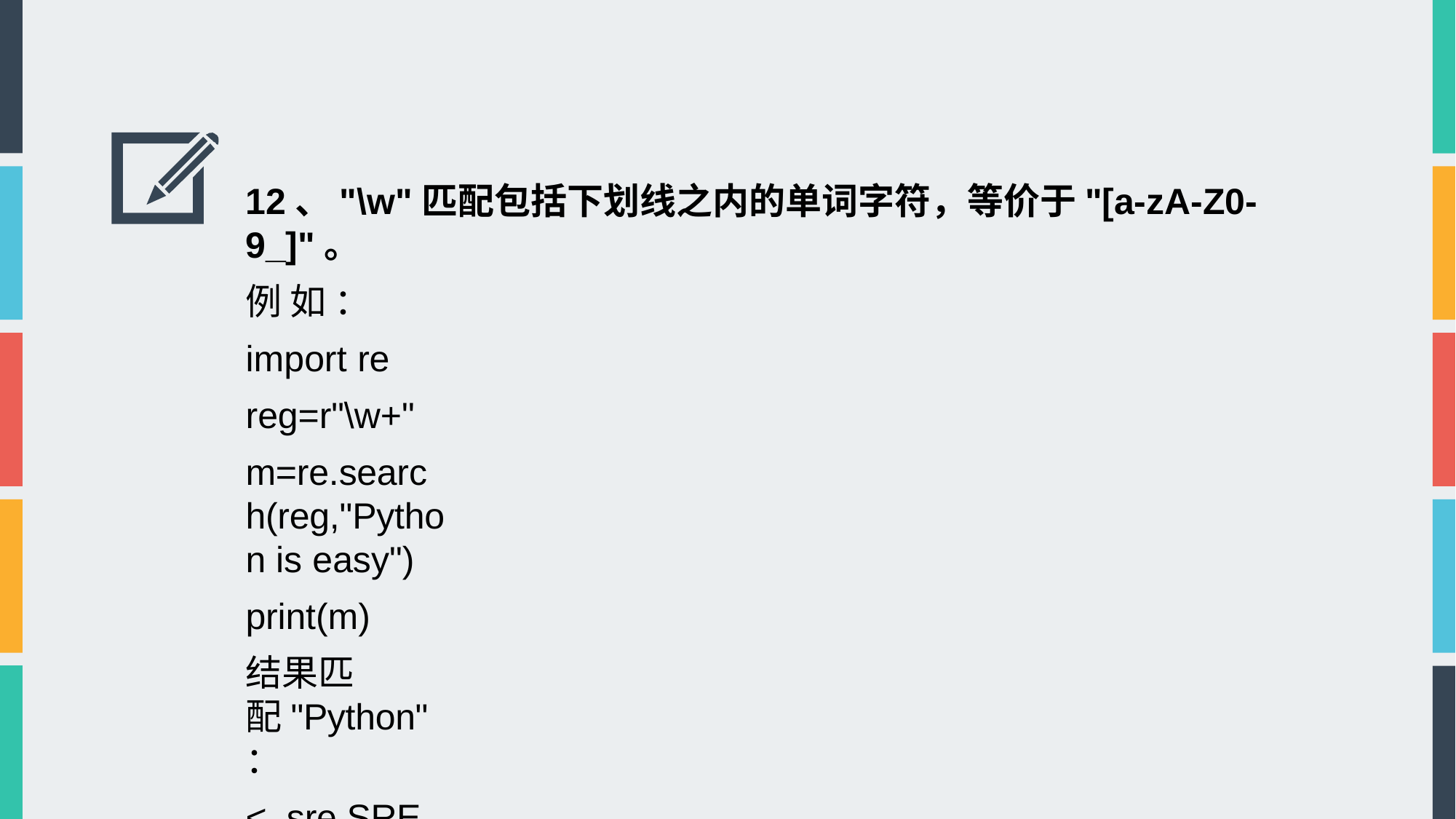

12、"\w"匹配包括下划线之内的单词字符，等价于"[a-zA-Z0-9_]"。
例 如 ：  import re  reg=r"\w+"
m=re.search(reg,"Python is easy")
print(m)
结果匹配"Python"：
<_sre.SRE_Match object; span=(0, 6), match='Python'>